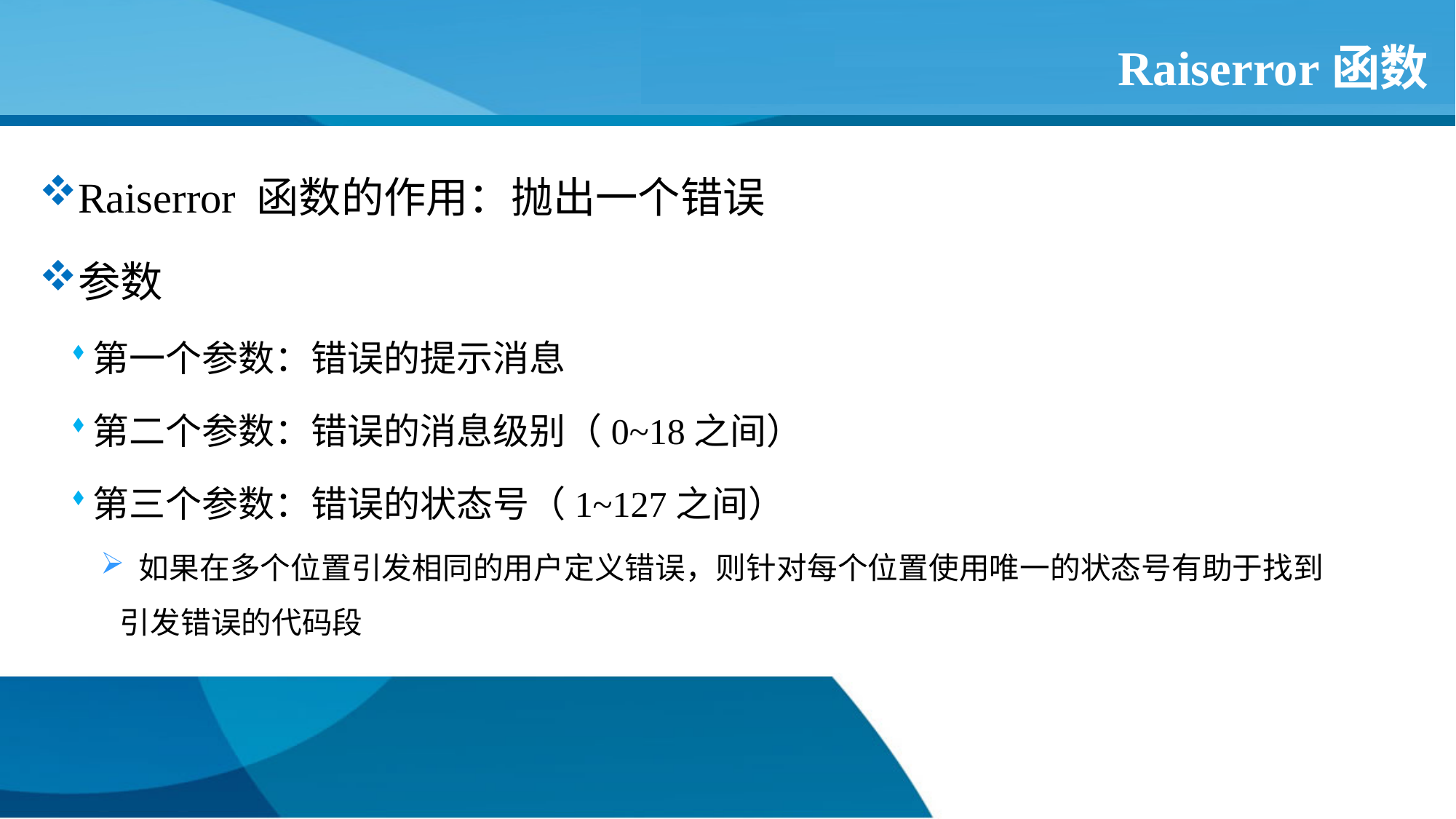

# Raiserror函数
Raiserror 函数的作用：抛出一个错误
参数
第一个参数：错误的提示消息
第二个参数：错误的消息级别（0~18之间）
第三个参数：错误的状态号（1~127之间）
 如果在多个位置引发相同的用户定义错误，则针对每个位置使用唯一的状态号有助于找到引发错误的代码段